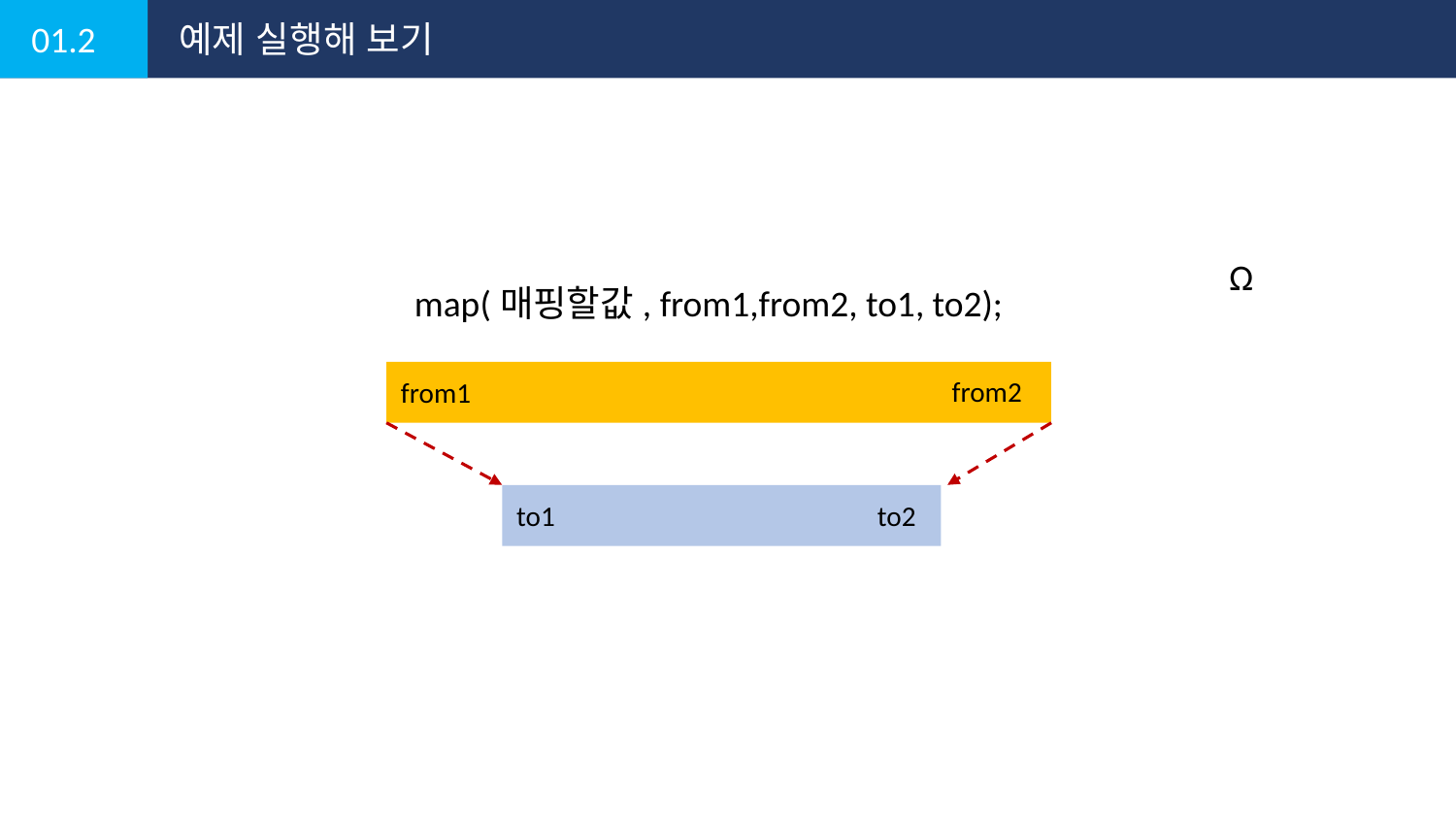

01.2
예제 실행해 보기
Ω
map(매핑할값, from1,from2, to1, to2);

from2
from1

to1
to2